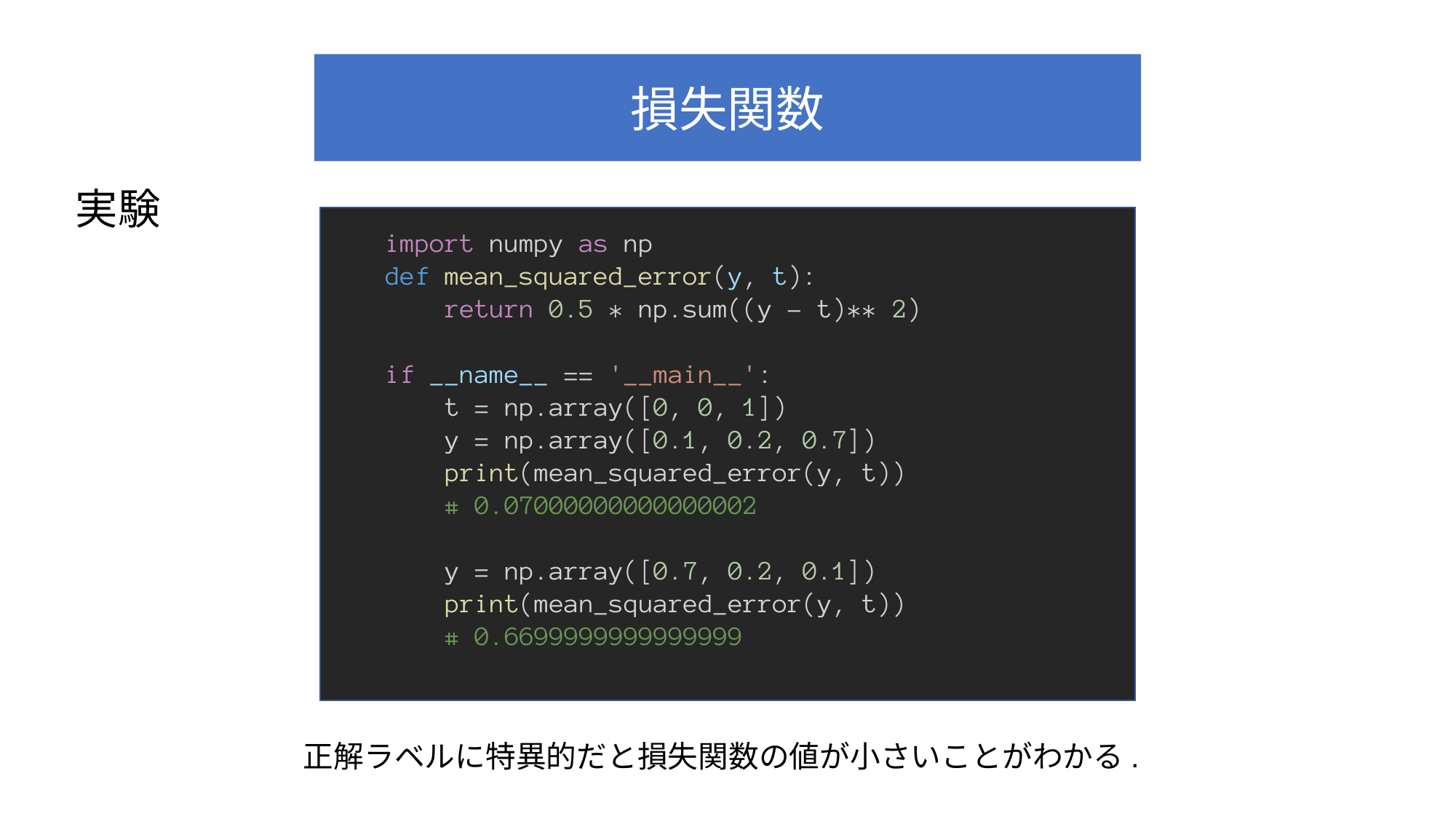

損失関数
実験
import numpy as np
def mean_squared_error(y, t):
    return 0.5 * np.sum((y - t)** 2)
if __name__ == '__main__':
    t = np.array([0, 0, 1])
    y = np.array([0.1, 0.2, 0.7])
    print(mean_squared_error(y, t))
    # 0.07000000000000002
    y = np.array([0.7, 0.2, 0.1])
    print(mean_squared_error(y, t))
    # 0.6699999999999999

正解ラベルに特異的だと損失関数の値が小さいことがわかる.